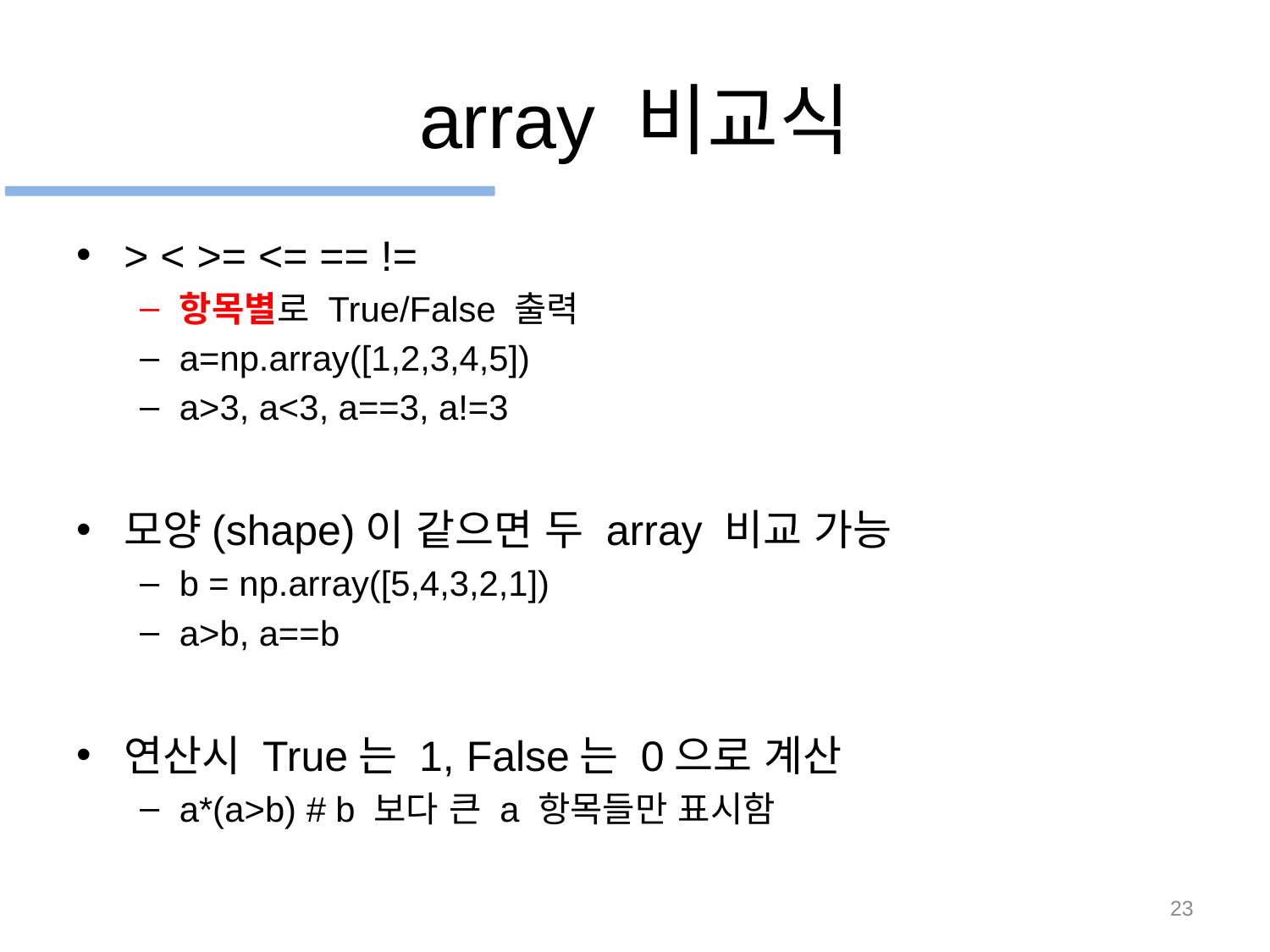

# array 비교식

> < >= <= == !=
항목별로 True/False 출력
a=np.array([1,2,3,4,5])
a>3, a<3, a==3, a!=3

모양(shape)이 같으면 두 array 비교 가능
b = np.array([5,4,3,2,1])
a>b, a==b

연산시 True는 1, False는 0으로 계산
a*(a>b) # b 보다 큰 a 항목들만 표시함
23